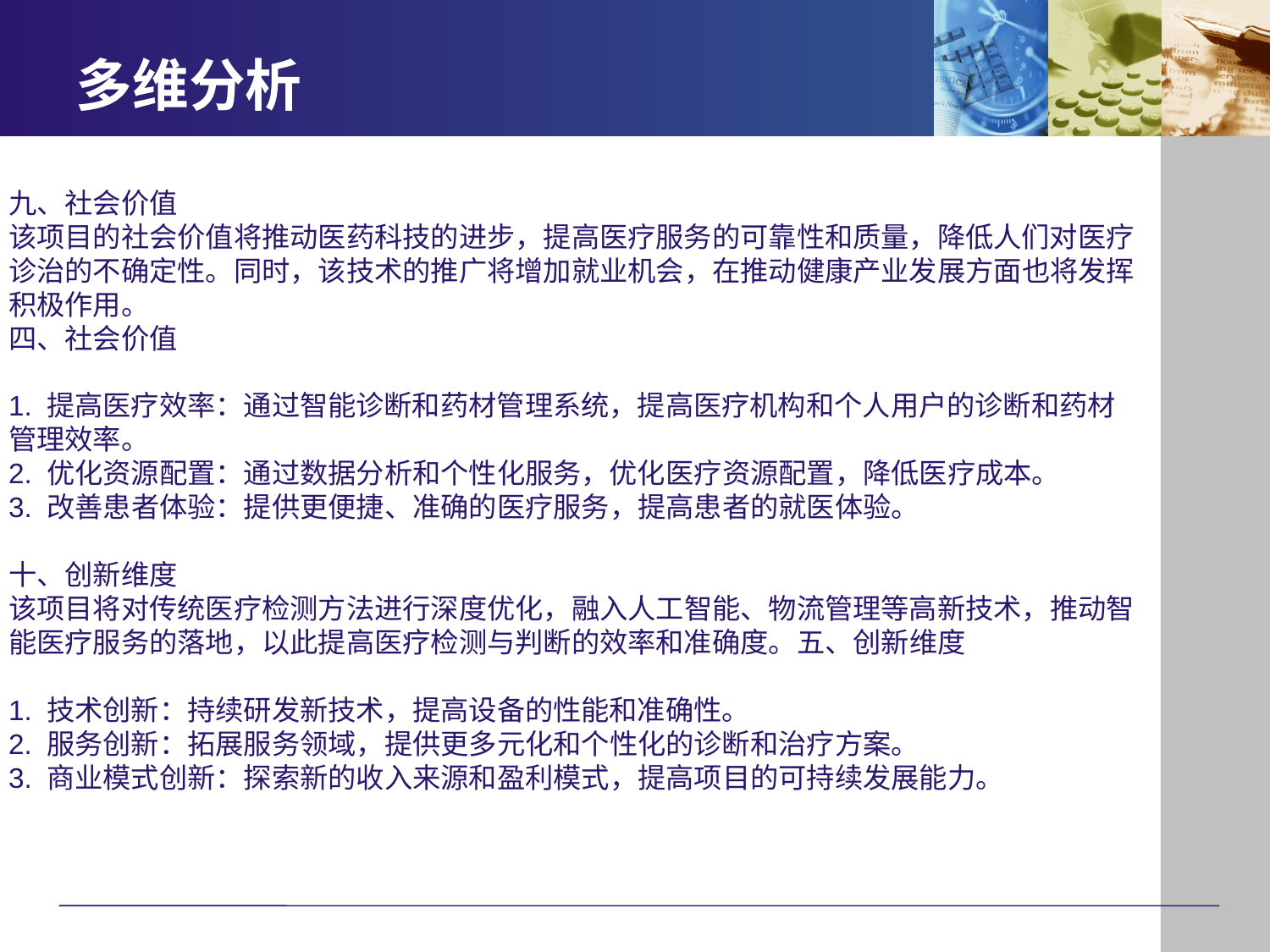

# 多维分析
九、社会价值
该项目的社会价值将推动医药科技的进步，提高医疗服务的可靠性和质量，降低人们对医疗诊治的不确定性。同时，该技术的推广将增加就业机会，在推动健康产业发展方面也将发挥积极作用。
四、社会价值

1. 提高医疗效率：通过智能诊断和药材管理系统，提高医疗机构和个人用户的诊断和药材管理效率。
2. 优化资源配置：通过数据分析和个性化服务，优化医疗资源配置，降低医疗成本。
3. 改善患者体验：提供更便捷、准确的医疗服务，提高患者的就医体验。

十、创新维度
该项目将对传统医疗检测方法进行深度优化，融入人工智能、物流管理等高新技术，推动智能医疗服务的落地，以此提高医疗检测与判断的效率和准确度。五、创新维度

1. 技术创新：持续研发新技术，提高设备的性能和准确性。
2. 服务创新：拓展服务领域，提供更多元化和个性化的诊断和治疗方案。
3. 商业模式创新：探索新的收入来源和盈利模式，提高项目的可持续发展能力。